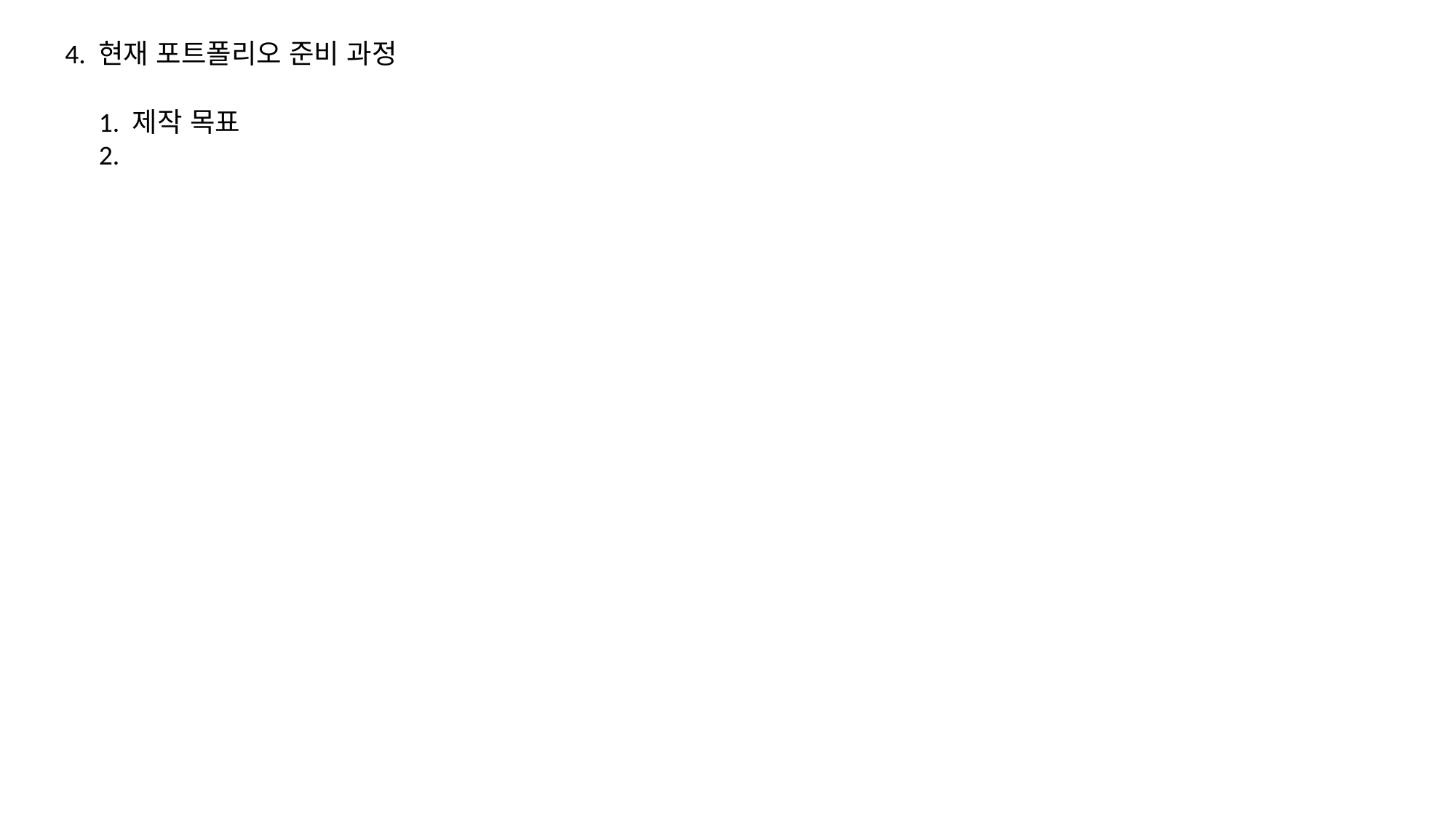

4. 현재 포트폴리오 준비 과정
1. 제작 목표
2.